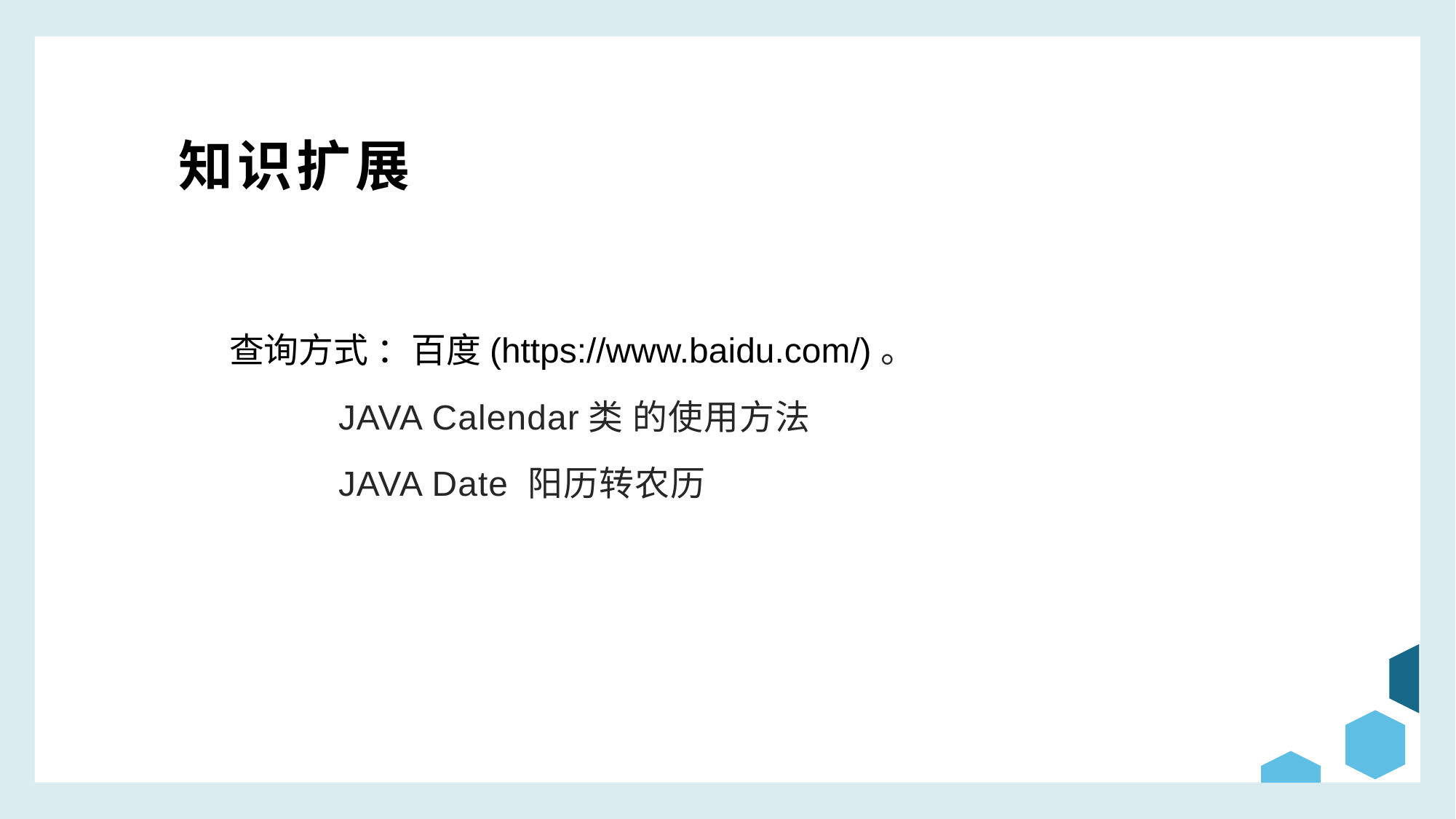

知识扩展
查询方式 ：百度(https://www.baidu.com/)。
	JAVA Calendar类 的使用方法
	JAVA Date 阳历转农历